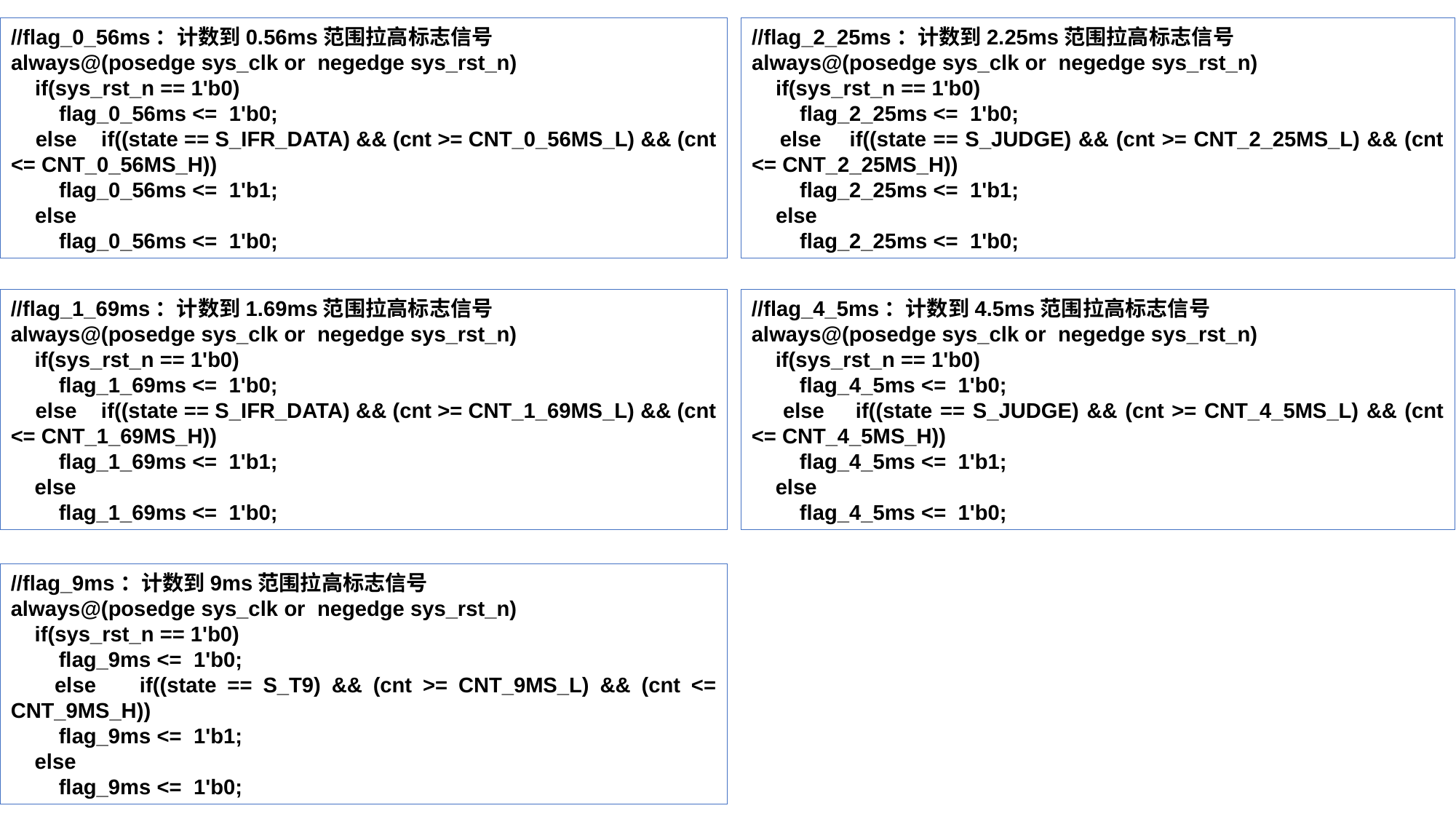

//flag_0_56ms：计数到0.56ms范围拉高标志信号
always@(posedge sys_clk or  negedge sys_rst_n)
    if(sys_rst_n == 1'b0)
        flag_0_56ms <=  1'b0;
    else    if((state == S_IFR_DATA) && (cnt >= CNT_0_56MS_L) && (cnt <= CNT_0_56MS_H))
        flag_0_56ms <=  1'b1;
    else
        flag_0_56ms <=  1'b0;
//flag_2_25ms：计数到2.25ms范围拉高标志信号
always@(posedge sys_clk or  negedge sys_rst_n)
    if(sys_rst_n == 1'b0)
        flag_2_25ms <=  1'b0;
    else    if((state == S_JUDGE) && (cnt >= CNT_2_25MS_L) && (cnt <= CNT_2_25MS_H))
        flag_2_25ms <=  1'b1;
    else
        flag_2_25ms <=  1'b0;
//flag_1_69ms：计数到1.69ms范围拉高标志信号
always@(posedge sys_clk or  negedge sys_rst_n)
    if(sys_rst_n == 1'b0)
        flag_1_69ms <=  1'b0;
    else    if((state == S_IFR_DATA) && (cnt >= CNT_1_69MS_L) && (cnt <= CNT_1_69MS_H))
        flag_1_69ms <=  1'b1;
    else
        flag_1_69ms <=  1'b0;
//flag_4_5ms：计数到4.5ms范围拉高标志信号
always@(posedge sys_clk or  negedge sys_rst_n)
    if(sys_rst_n == 1'b0)
        flag_4_5ms <=  1'b0;
    else    if((state == S_JUDGE) && (cnt >= CNT_4_5MS_L) && (cnt <= CNT_4_5MS_H))
        flag_4_5ms <=  1'b1;
    else
        flag_4_5ms <=  1'b0;
//flag_9ms：计数到9ms范围拉高标志信号
always@(posedge sys_clk or  negedge sys_rst_n)
    if(sys_rst_n == 1'b0)
        flag_9ms <=  1'b0;
    else    if((state == S_T9) && (cnt >= CNT_9MS_L) && (cnt <= CNT_9MS_H))
        flag_9ms <=  1'b1;
    else
        flag_9ms <=  1'b0;